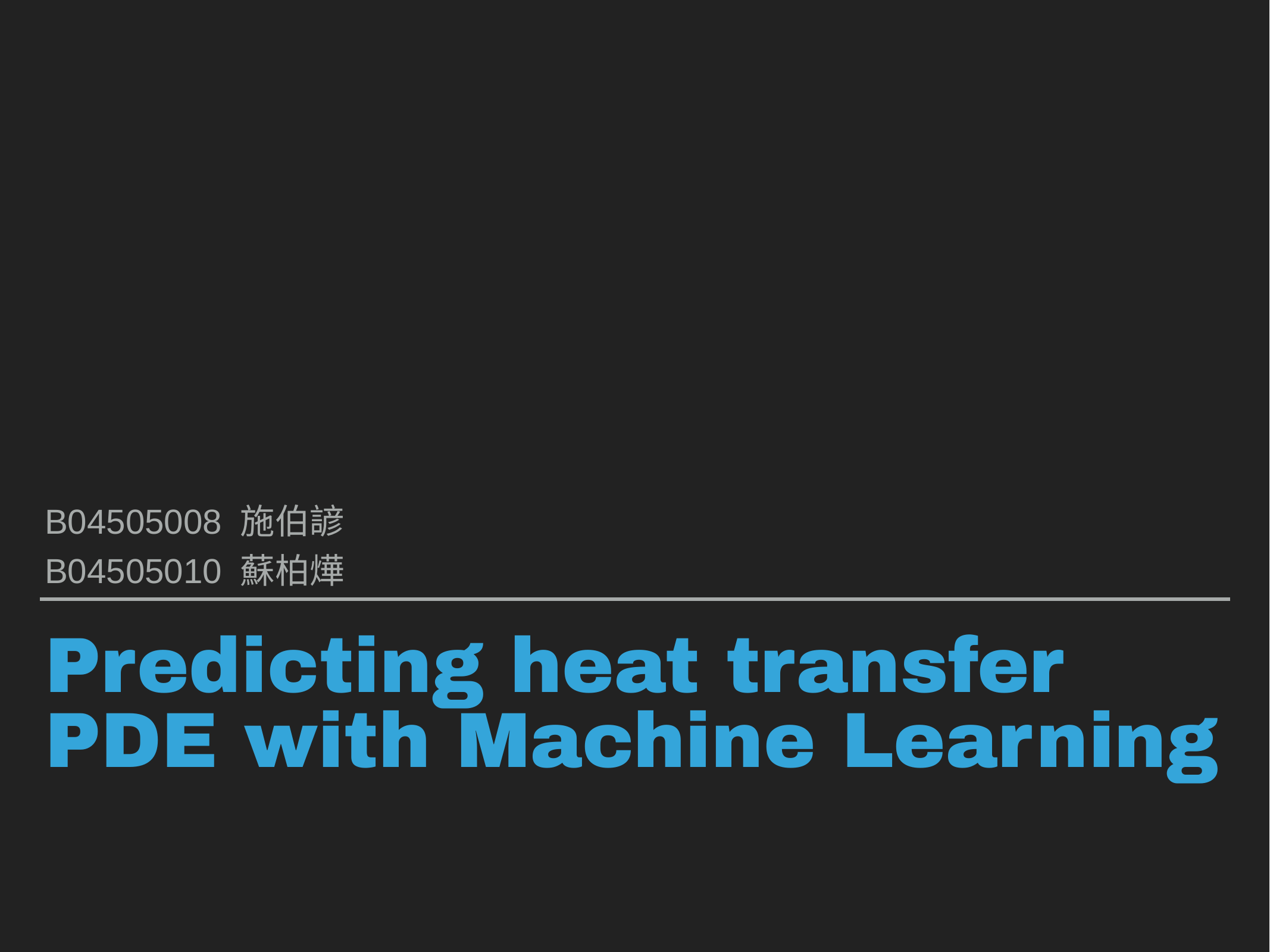

b04505008 施伯諺
B04505010 蘇柏燁
# Predicting heat transfer PDE with Machine Learning